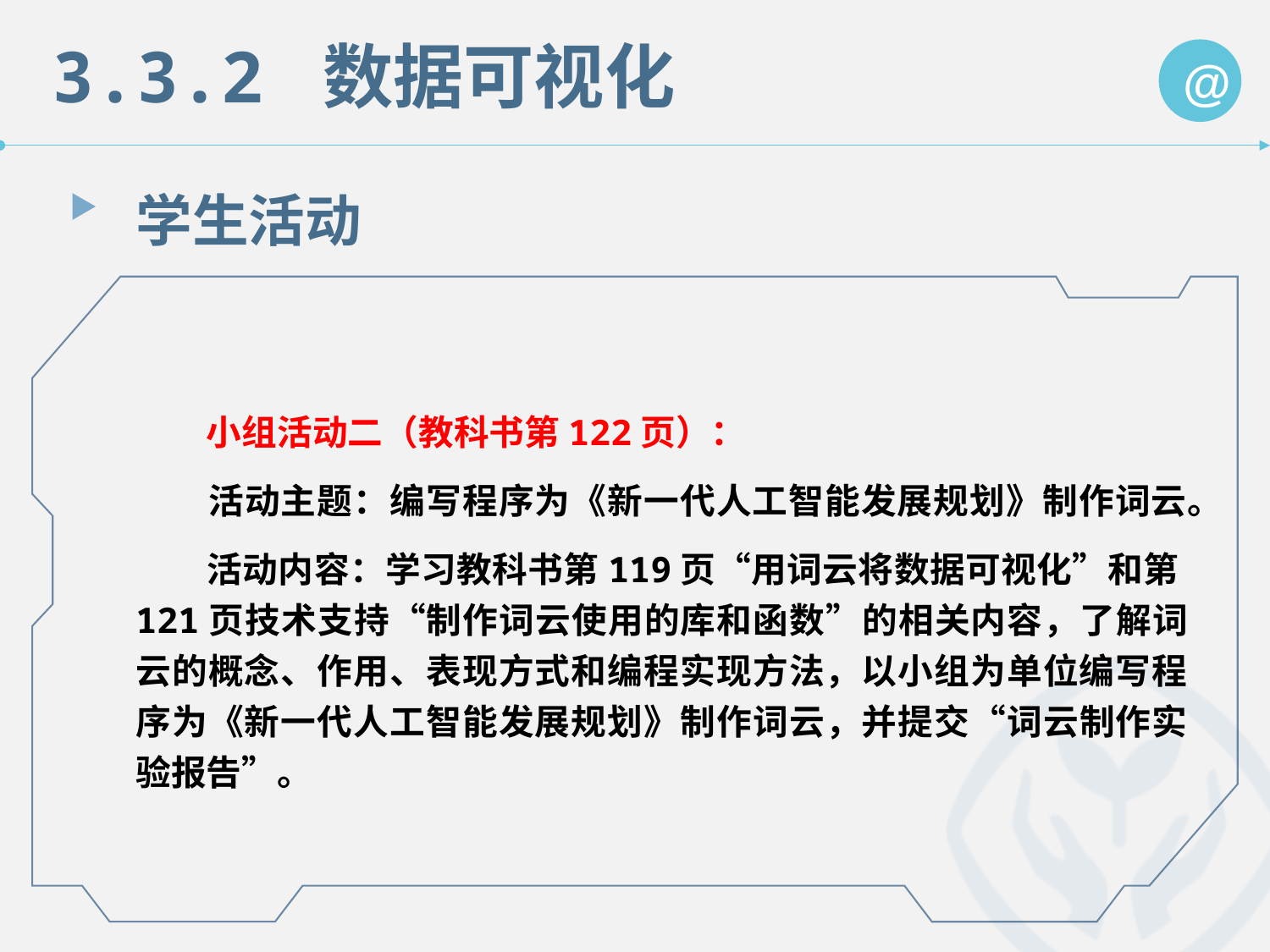

3.3.2 数据可视化
@
学生活动

　　小组活动二（教科书第122页）：
　　活动主题：编写程序为《新一代人工智能发展规划》制作词云。
　　活动内容：学习教科书第119页“用词云将数据可视化”和第121页技术支持“制作词云使用的库和函数”的相关内容，了解词云的概念、作用、表现方式和编程实现方法，以小组为单位编写程序为《新一代人工智能发展规划》制作词云，并提交“词云制作实验报告”。